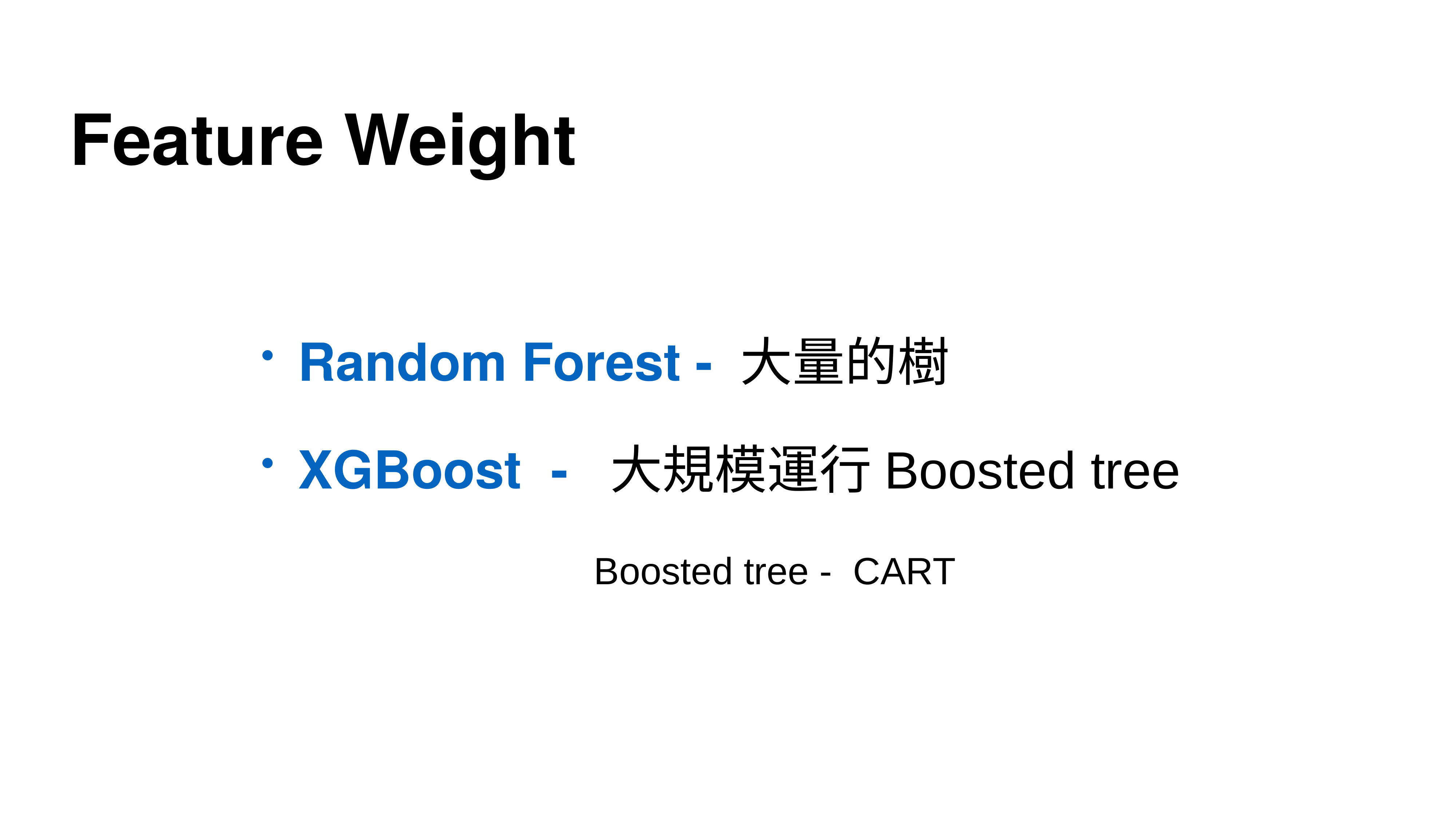

# Feature Weight
Random Forest - 大量的樹
XGBoost  -  大規模運行Boosted tree
Boosted tree -  CART